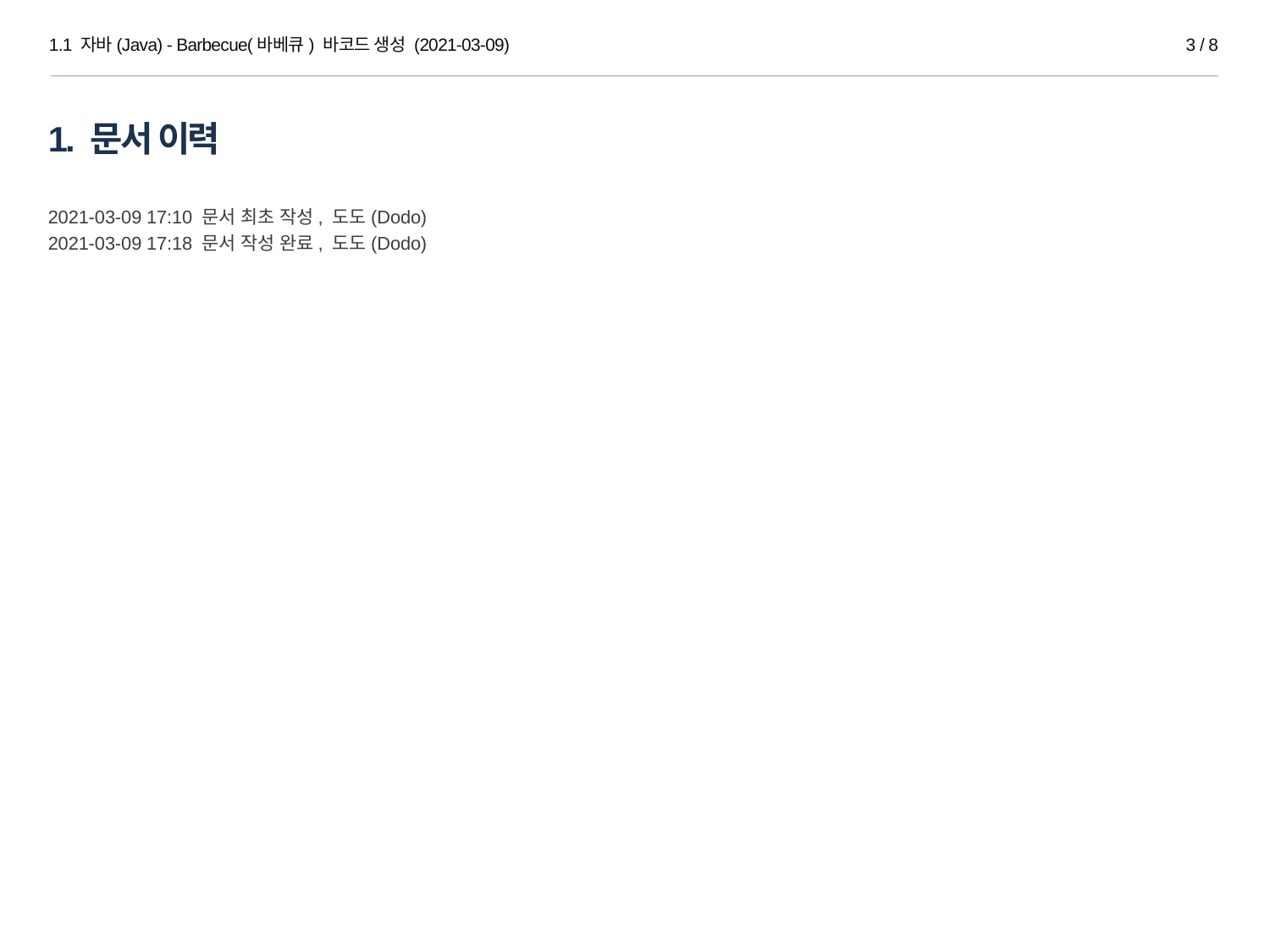

1.1 자바(Java) - Barbecue(바베큐) 바코드 생성 (2021-03-09)
3 / 8

1. 문서 이력
2021-03-09 17:10 문서 최초 작성, 도도(Dodo)
2021-03-09 17:18 문서 작성 완료, 도도(Dodo)